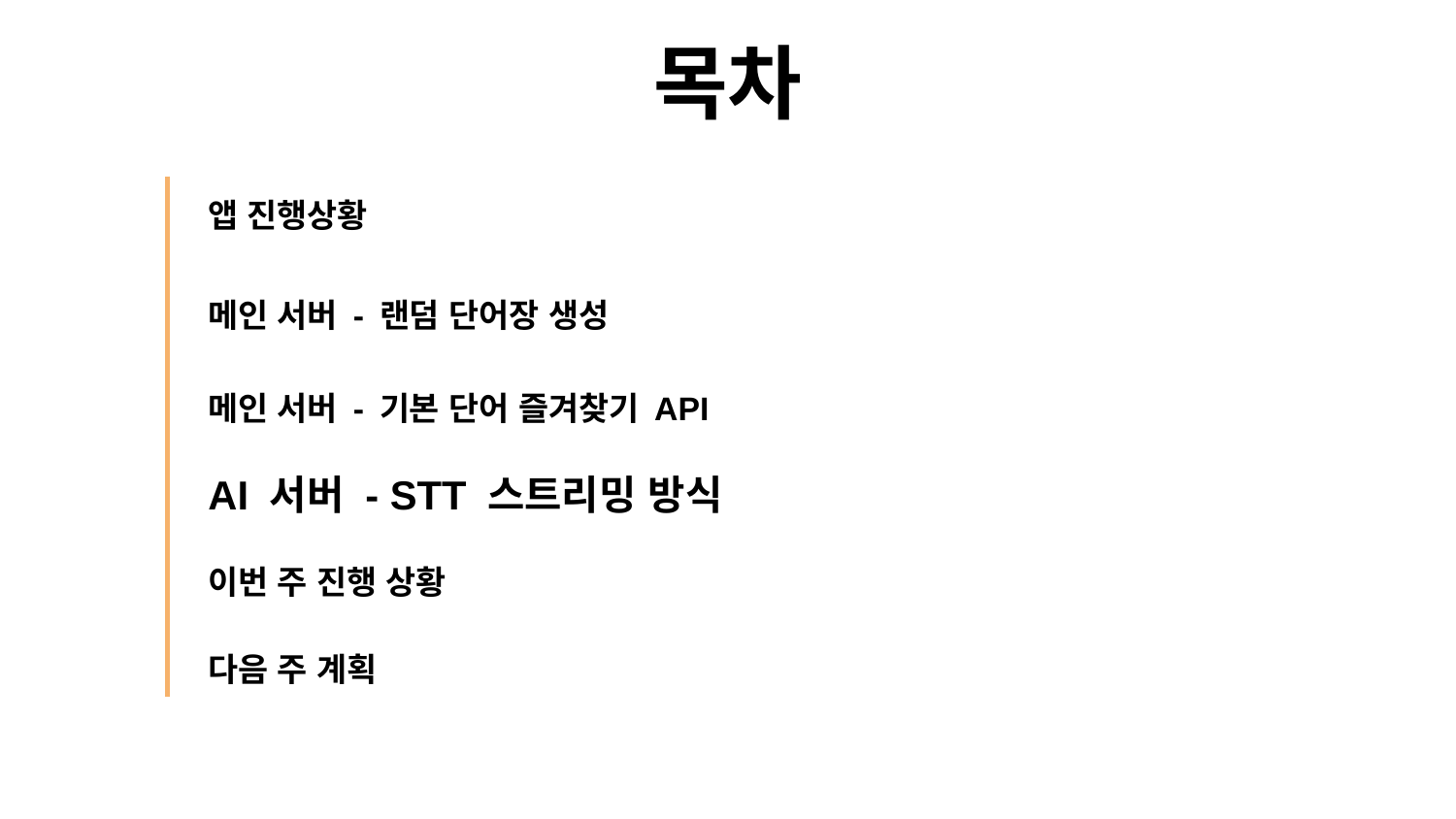

# 목차
앱 진행상황
메인 서버 - 랜덤 단어장 생성
메인 서버 - 기본 단어 즐겨찾기 API
AI 서버 - STT 스트리밍 방식
이번 주 진행 상황
다음 주 계획